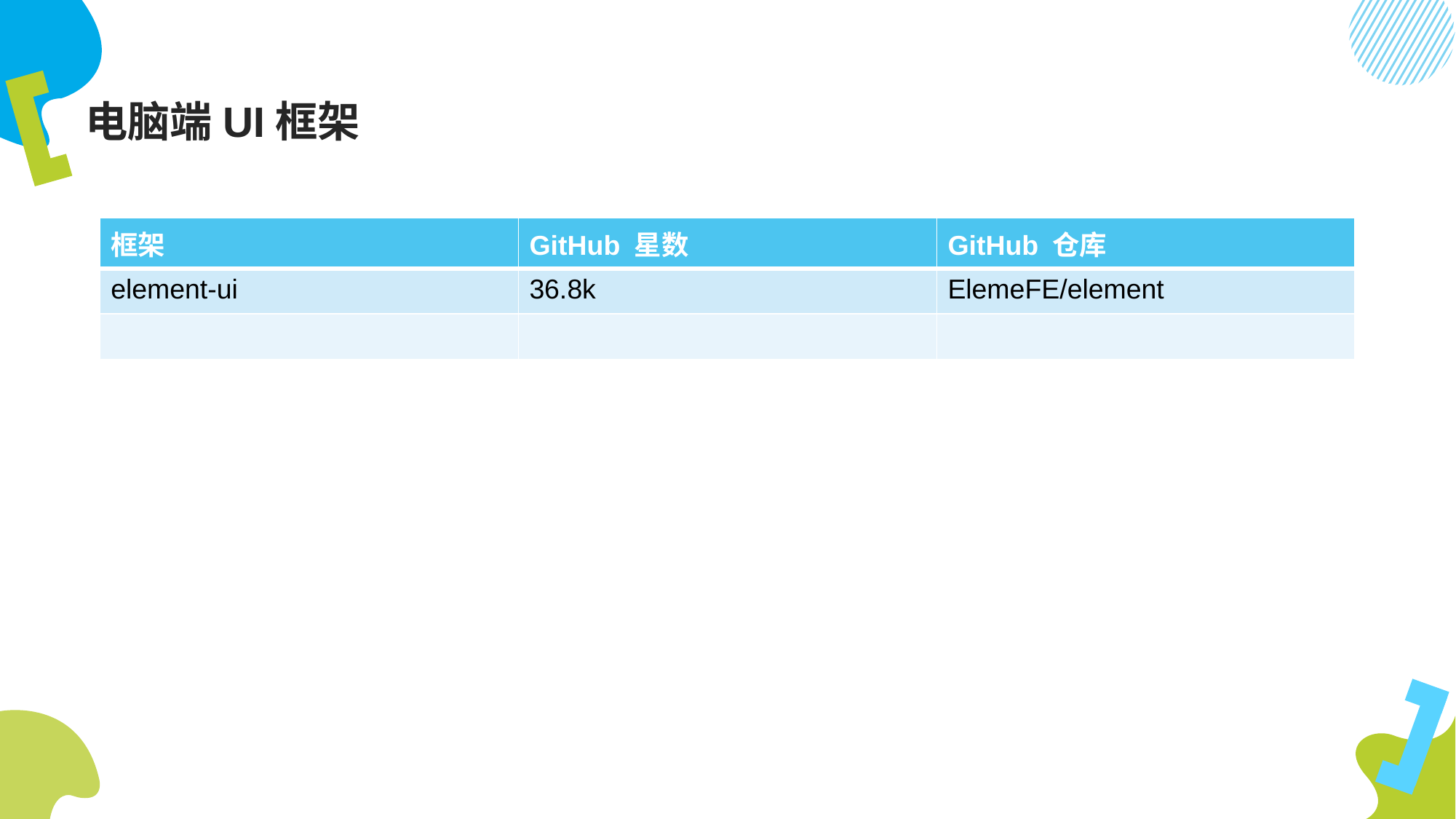

# 电脑端UI框架
| 框架 | GitHub 星数 | GitHub 仓库 |
| --- | --- | --- |
| element-ui | 36.8k | ElemeFE/element |
|  |  |  |